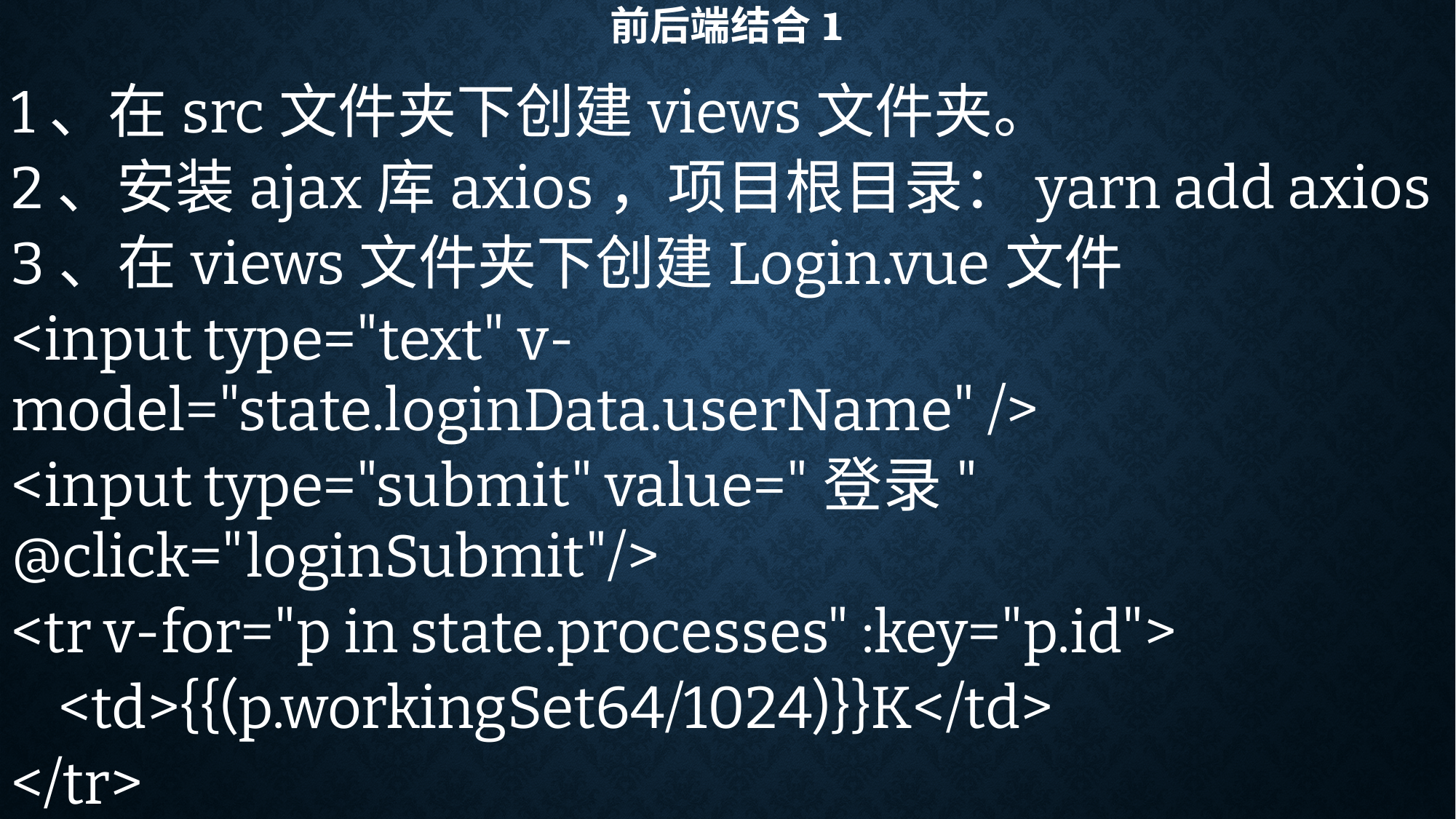

# 前后端结合1
1、在src文件夹下创建views文件夹。
2、安装ajax库axios，项目根目录：yarn add axios
3、在views文件夹下创建Login.vue文件
<input type="text" v-model="state.loginData.userName" />
<input type="submit" value="登录" @click="loginSubmit"/>
<tr v-for="p in state.processes" :key="p.id">
    <td>{{(p.workingSet64/1024)}}K</td>
</tr>